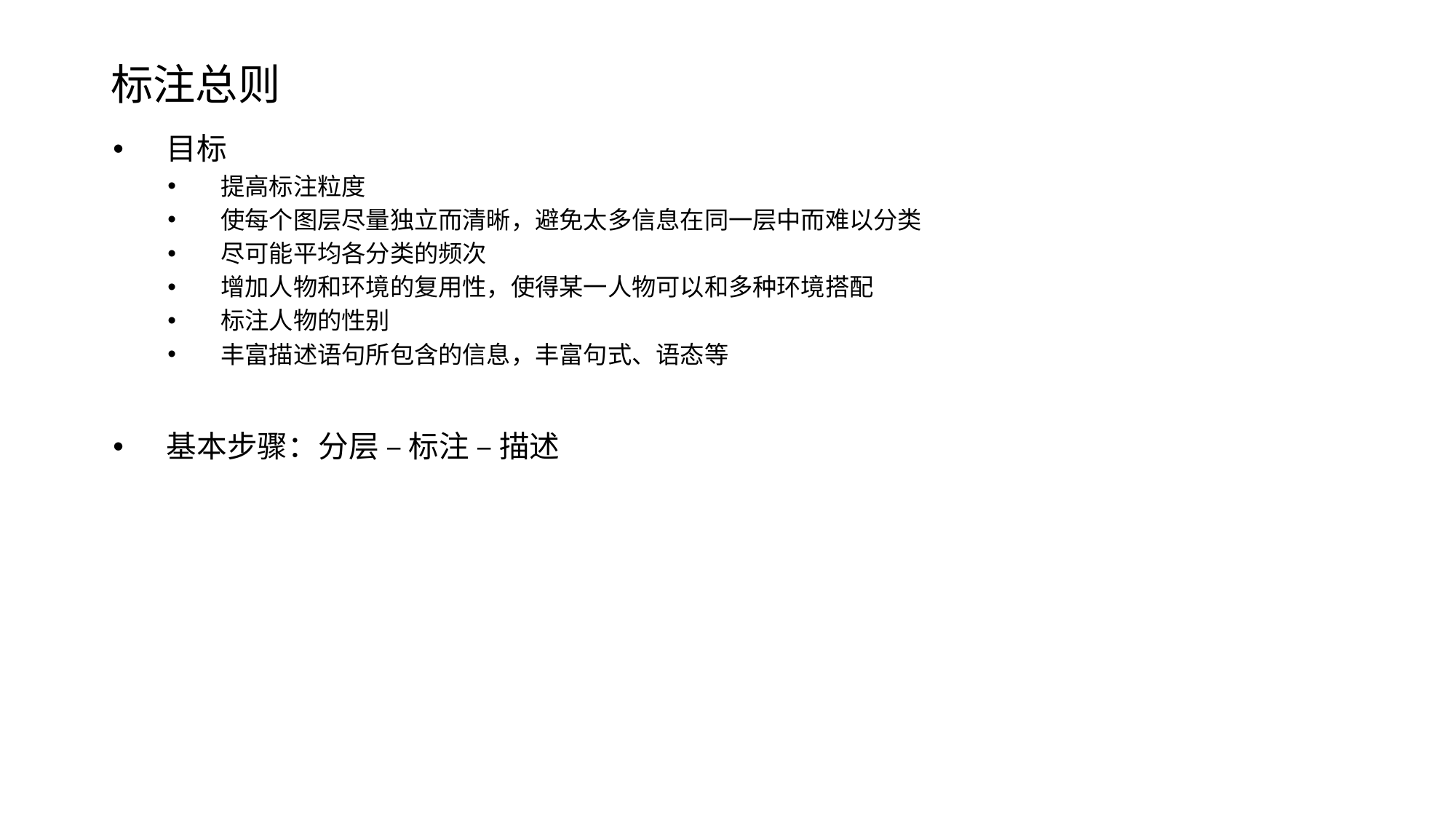

# 标注总则
目标
提高标注粒度
使每个图层尽量独立而清晰，避免太多信息在同一层中而难以分类
尽可能平均各分类的频次
增加人物和环境的复用性，使得某一人物可以和多种环境搭配
标注人物的性别
丰富描述语句所包含的信息，丰富句式、语态等

基本步骤：分层 – 标注 – 描述